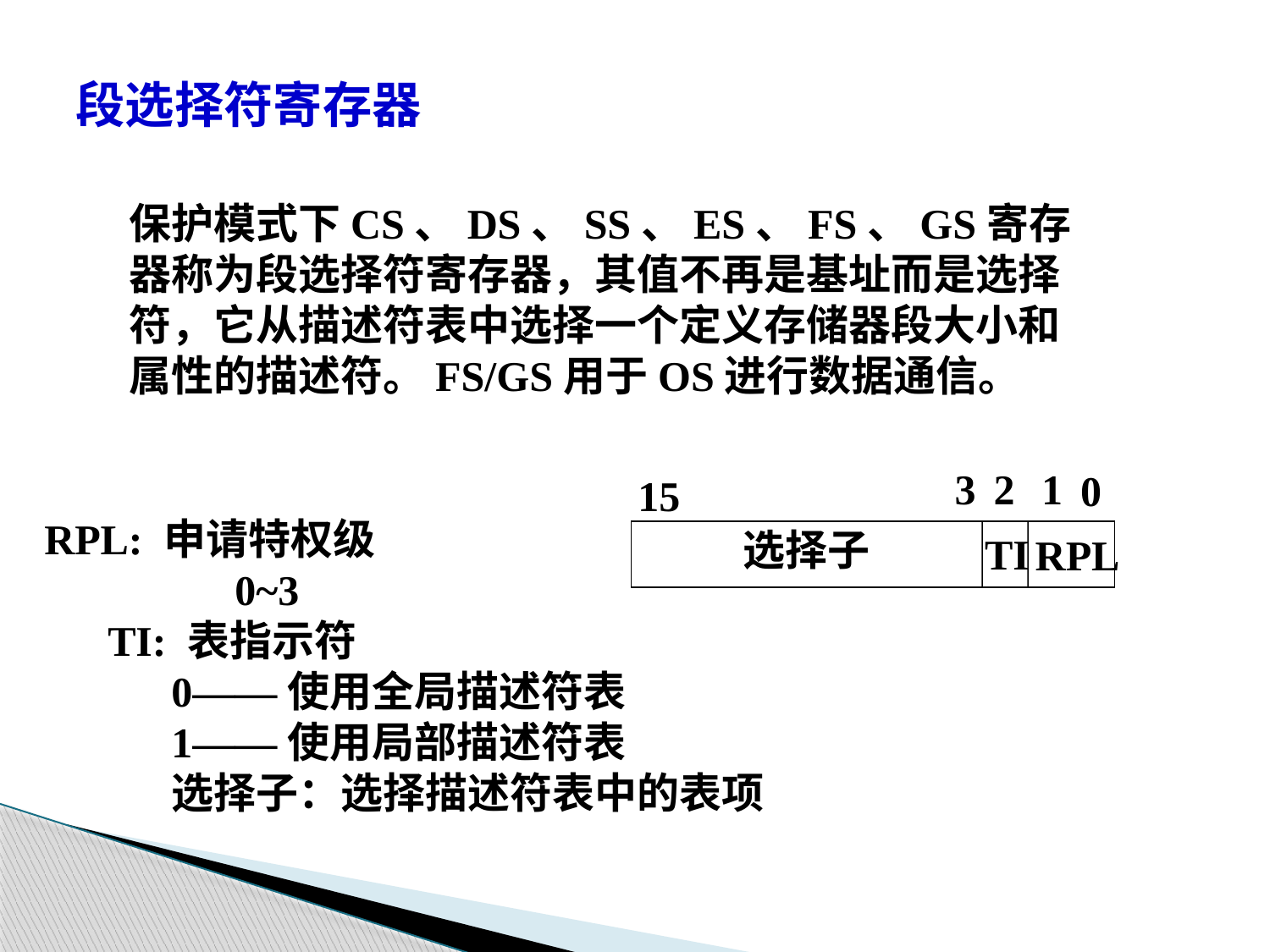

# 段选择符寄存器
保护模式下CS、DS、SS、ES、FS、GS寄存器称为段选择符寄存器，其值不再是基址而是选择符，它从描述符表中选择一个定义存储器段大小和属性的描述符。FS/GS用于OS进行数据通信。
3
2
1
0
15
选择子

TI
RPL
RPL: 申请特权级
	0~3
TI: 表指示符
0——使用全局描述符表
1——使用局部描述符表
选择子：选择描述符表中的表项